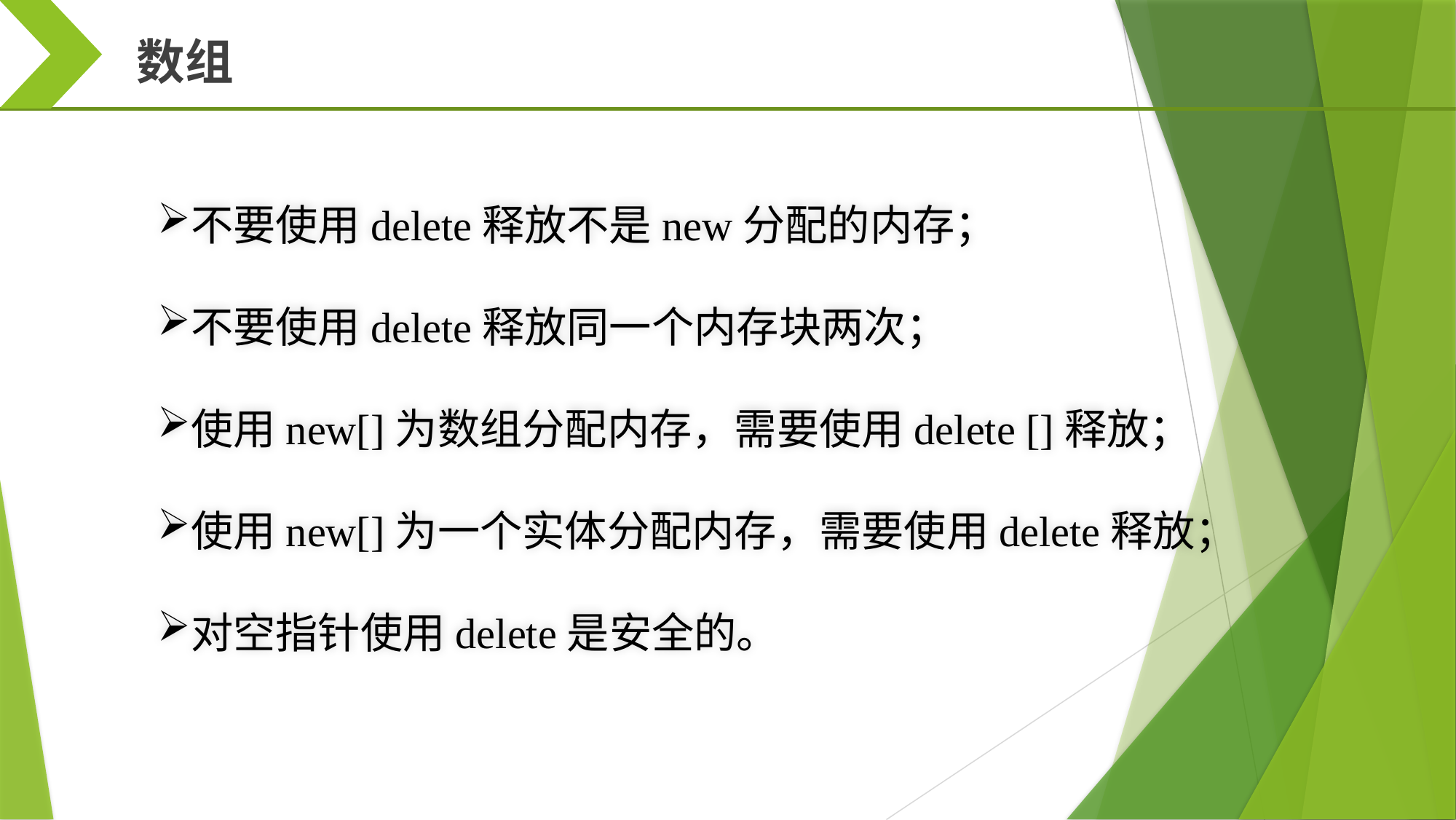

数组

不要使用delete释放不是new分配的内存；
不要使用delete释放同一个内存块两次；
使用new[]为数组分配内存，需要使用delete []释放；
使用new[]为一个实体分配内存，需要使用delete释放；
对空指针使用delete是安全的。